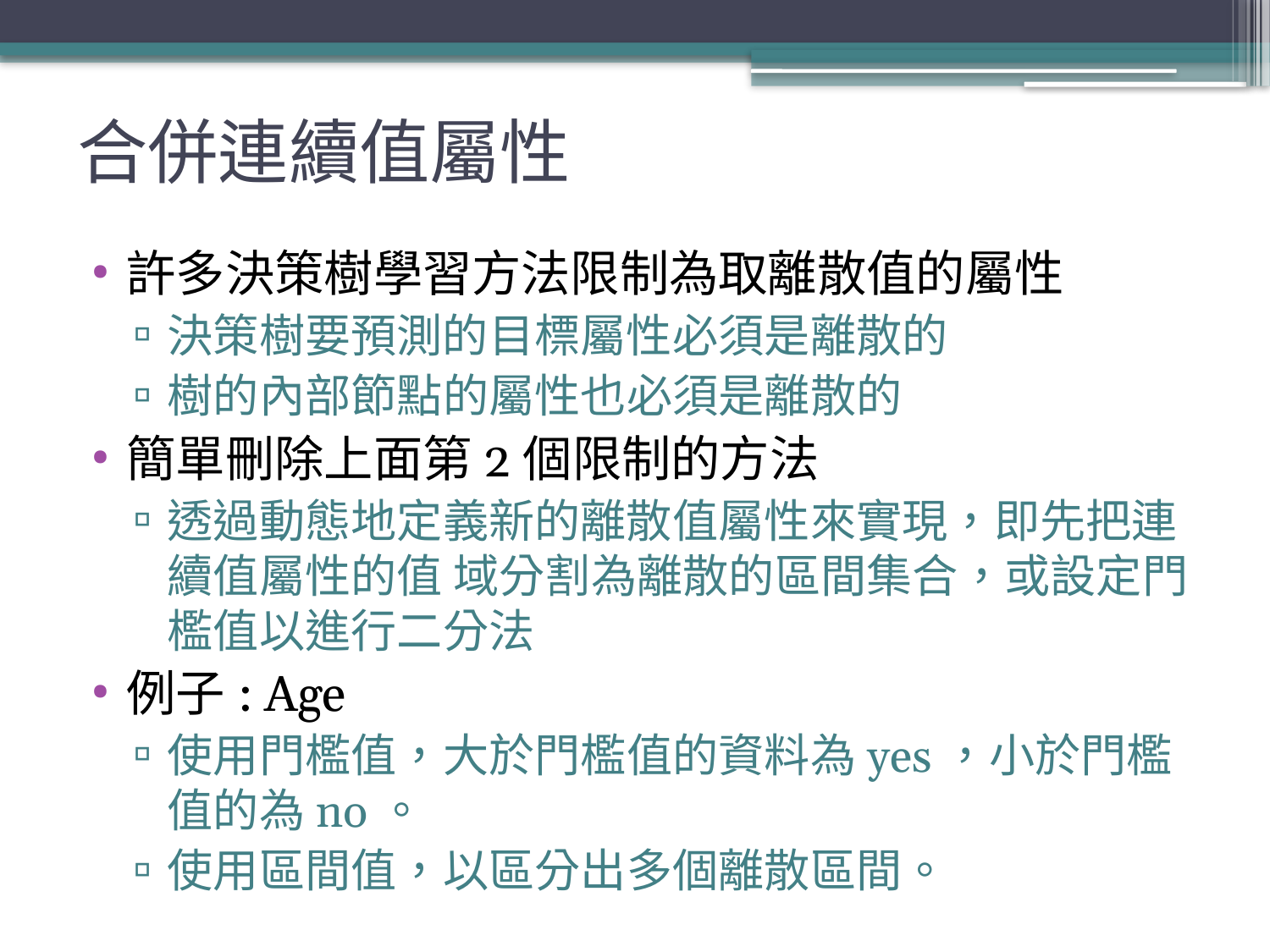

# 合併連續值屬性
許多決策樹學習方法限制為取離散值的屬性
決策樹要預測的目標屬性必須是離散的
樹的內部節點的屬性也必須是離散的
簡單刪除上面第2個限制的方法
透過動態地定義新的離散值屬性來實現，即先把連續值屬性的值 域分割為離散的區間集合，或設定門檻值以進行二分法
例子: Age
使用門檻值，大於門檻值的資料為yes，小於門檻值的為no。
使用區間值，以區分出多個離散區間。